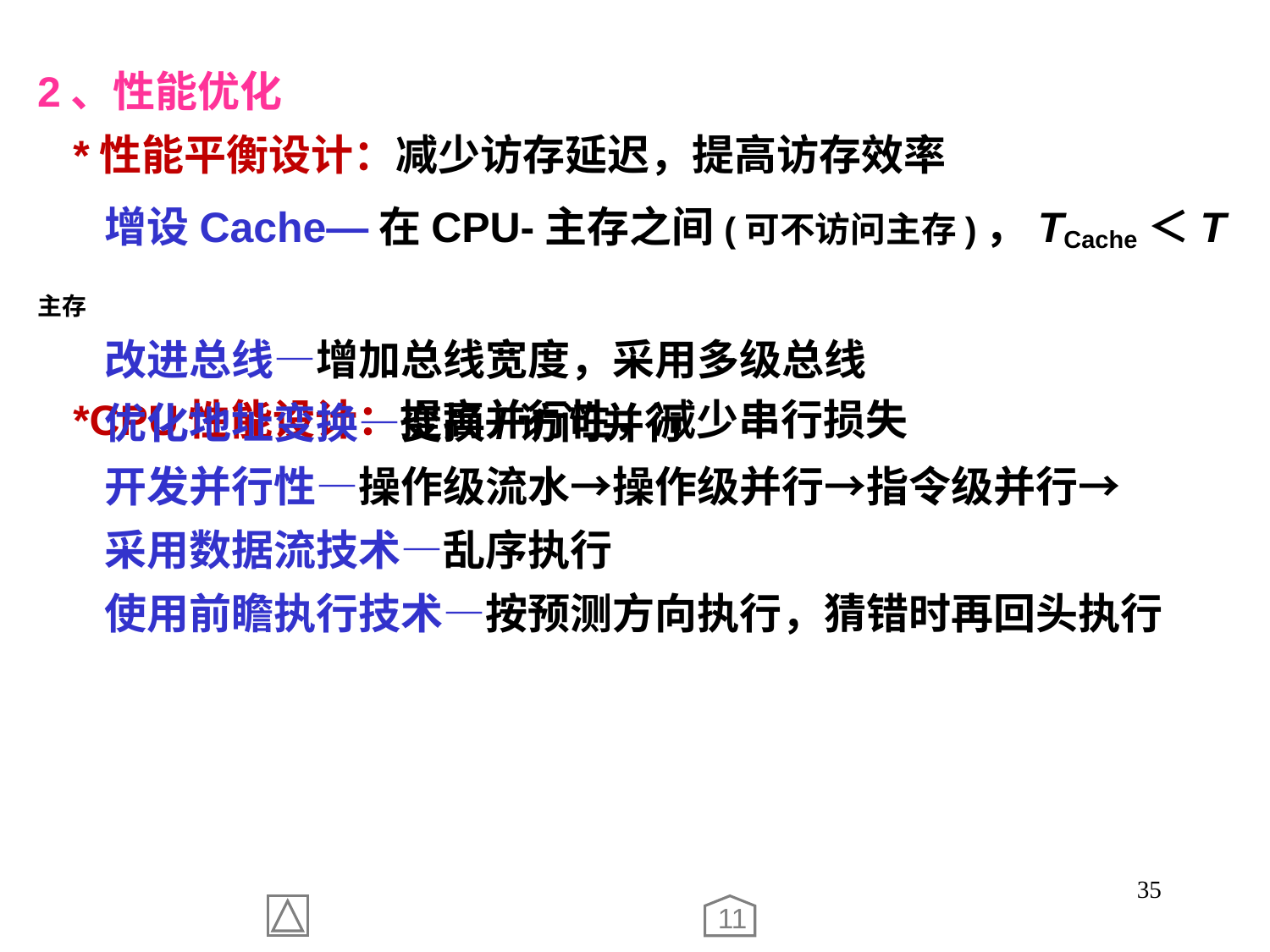

2、性能优化
   *性能平衡设计：减少访存延迟，提高访存效率

   *CPU性能设计：提高并行性，减少串行损失
      增设Cache—在CPU-主存之间(可不访问主存)，TCache＜T主存
      改进总线—增加总线宽度，采用多级总线
      优化地址变换—变换/访问并行
      开发并行性—操作级流水→操作级并行→指令级并行→
      采用数据流技术—乱序执行
      使用前瞻执行技术—按预测方向执行，猜错时再回头执行
35

11